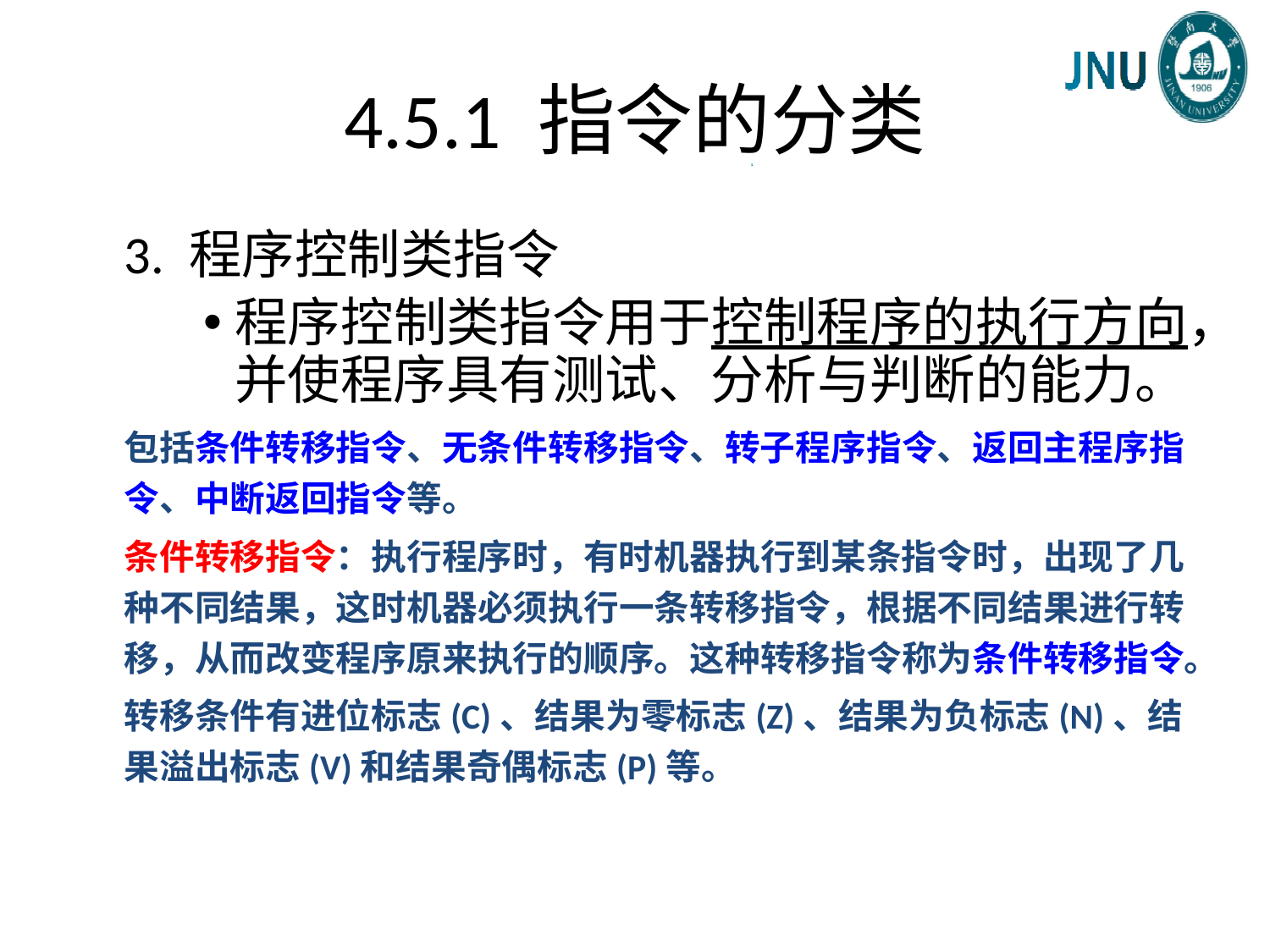

# 4.5.1 指令的分类
3. 程序控制类指令
程序控制类指令用于控制程序的执行方向，并使程序具有测试、分析与判断的能力。
包括条件转移指令、无条件转移指令、转子程序指令、返回主程序指令、中断返回指令等。
条件转移指令：执行程序时，有时机器执行到某条指令时，出现了几种不同结果，这时机器必须执行一条转移指令，根据不同结果进行转移，从而改变程序原来执行的顺序。这种转移指令称为条件转移指令。
转移条件有进位标志(C)、结果为零标志(Z)、结果为负标志(N)、结果溢出标志(V)和结果奇偶标志(P)等。